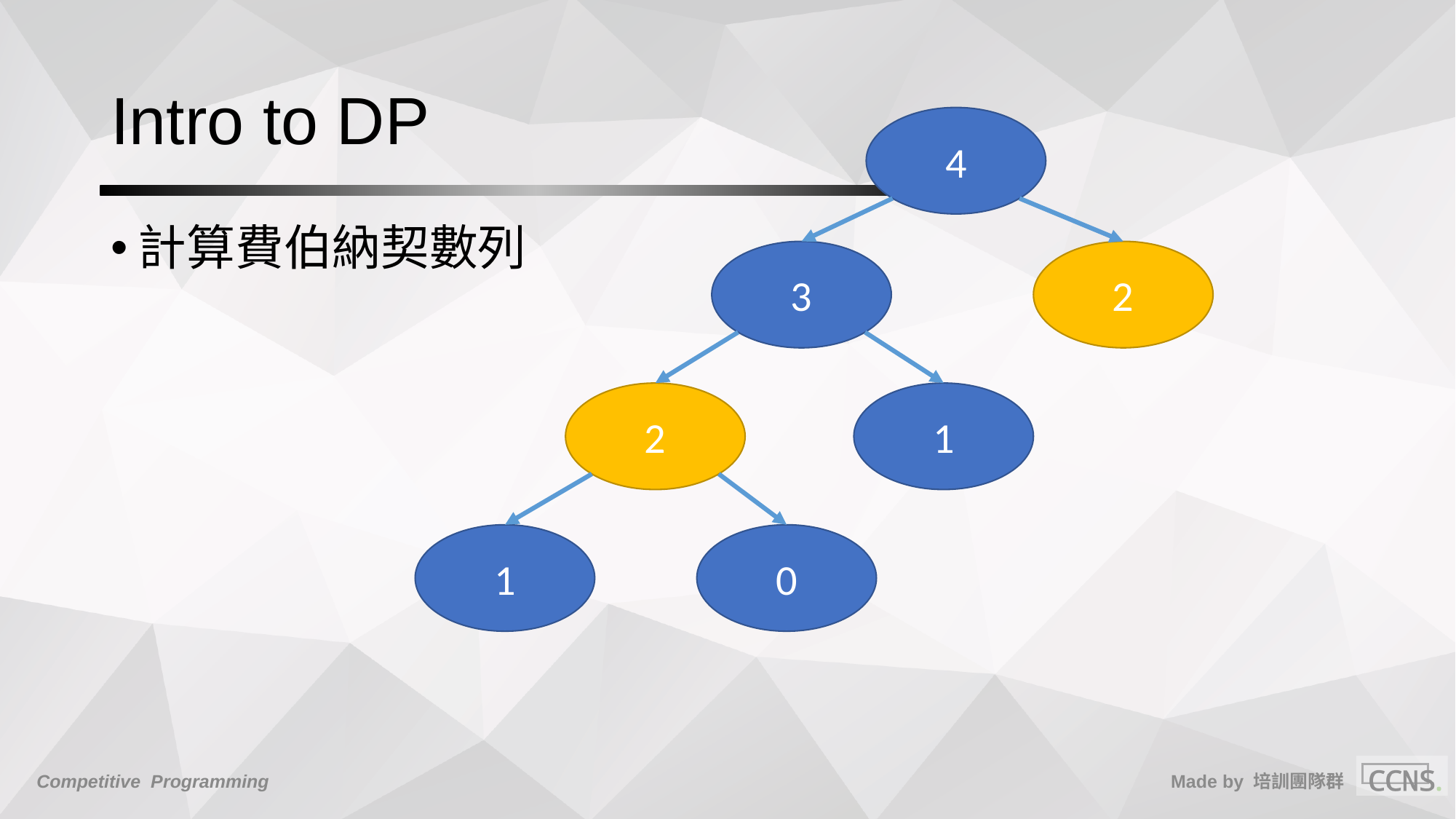

# Intro to DP
4
計算費伯納契數列
3
2
2
1
1
0